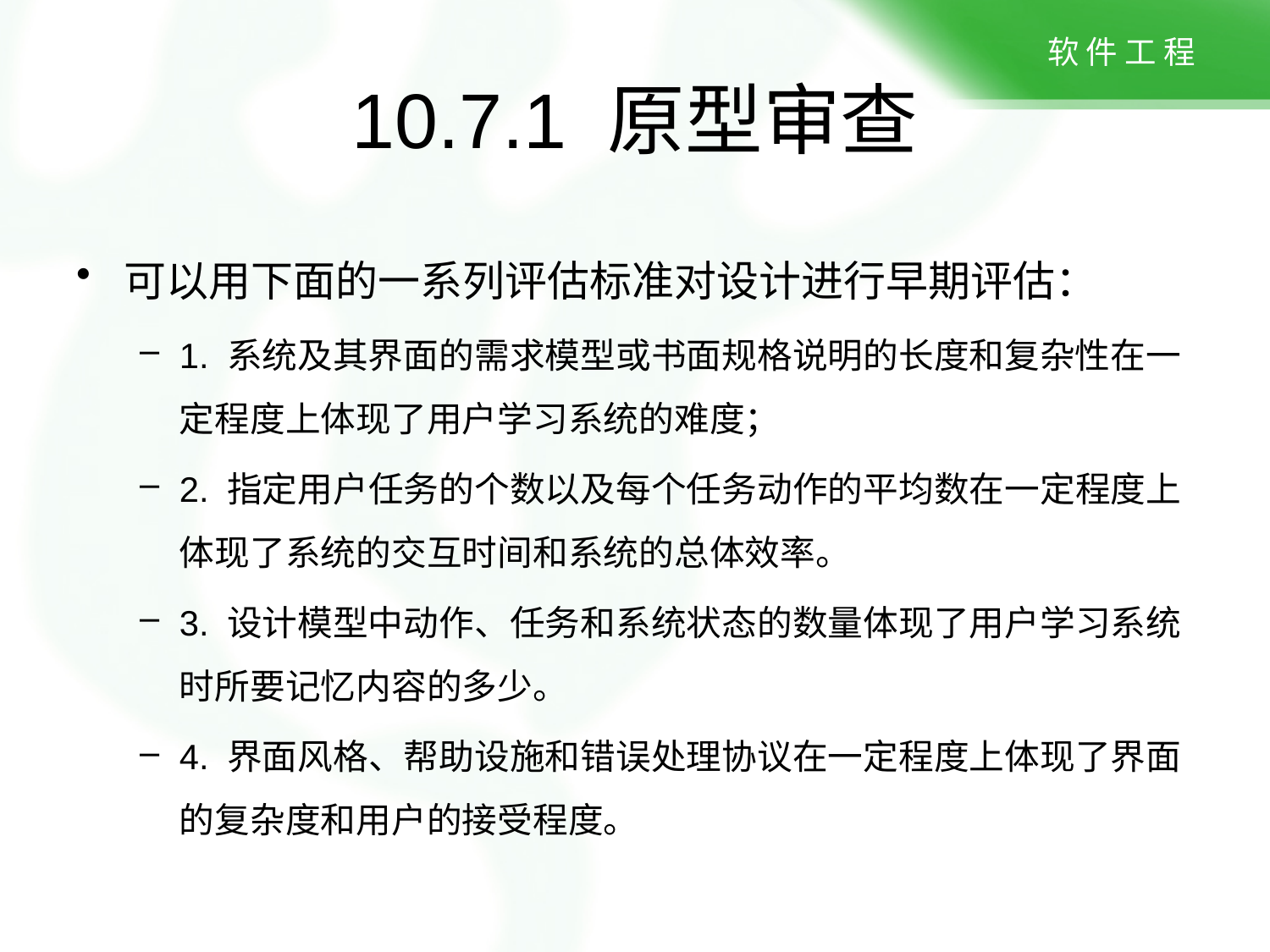

# 10.7.1 原型审查
可以用下面的一系列评估标准对设计进行早期评估：
1. 系统及其界面的需求模型或书面规格说明的长度和复杂性在一定程度上体现了用户学习系统的难度；
2. 指定用户任务的个数以及每个任务动作的平均数在一定程度上体现了系统的交互时间和系统的总体效率。
3. 设计模型中动作、任务和系统状态的数量体现了用户学习系统时所要记忆内容的多少。
4. 界面风格、帮助设施和错误处理协议在一定程度上体现了界面的复杂度和用户的接受程度。